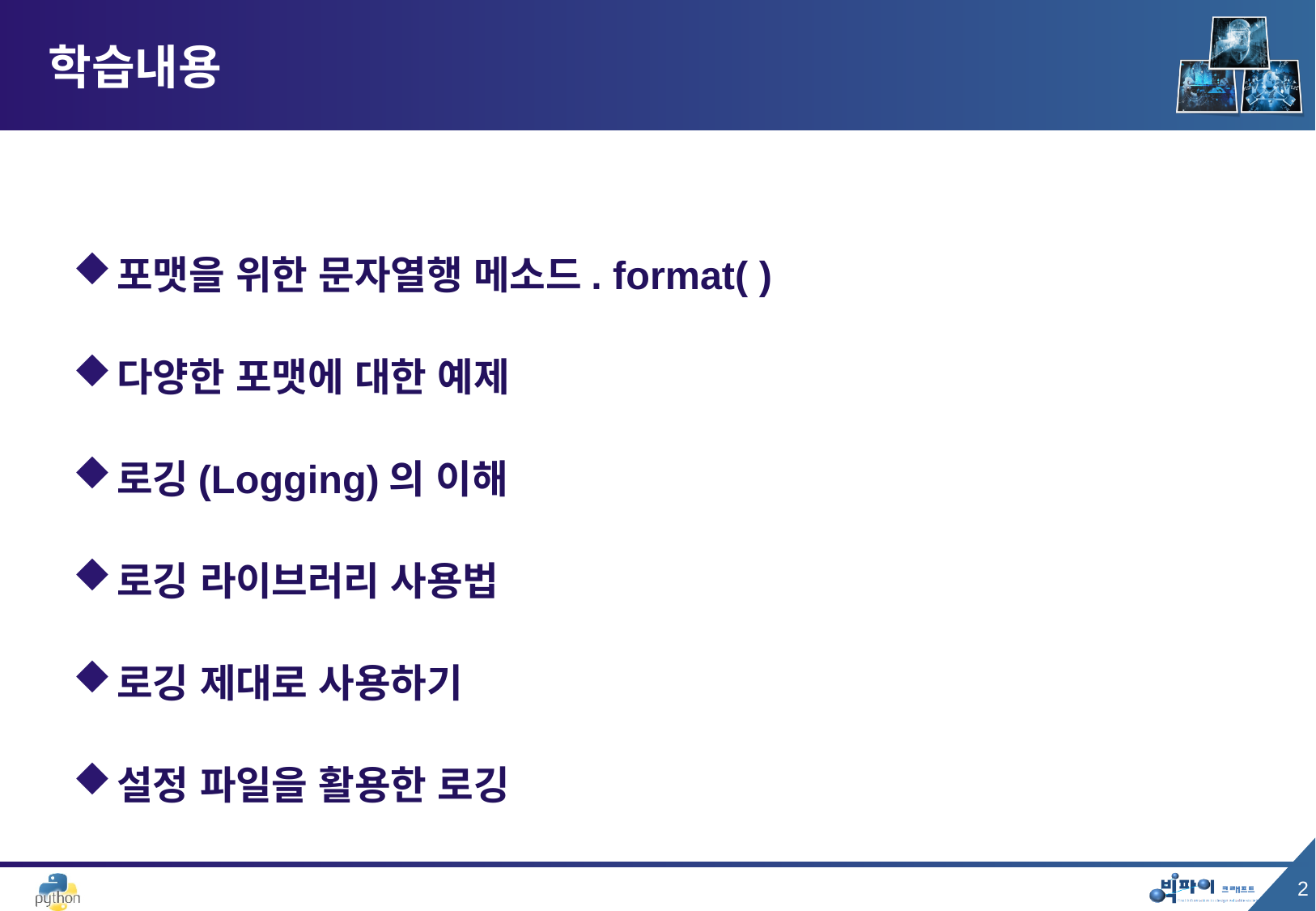

# 학습내용
포맷을 위한 문자열행 메소드. format( )
다양한 포맷에 대한 예제
로깅(Logging)의 이해
로깅 라이브러리 사용법
로깅 제대로 사용하기
설정 파일을 활용한 로깅